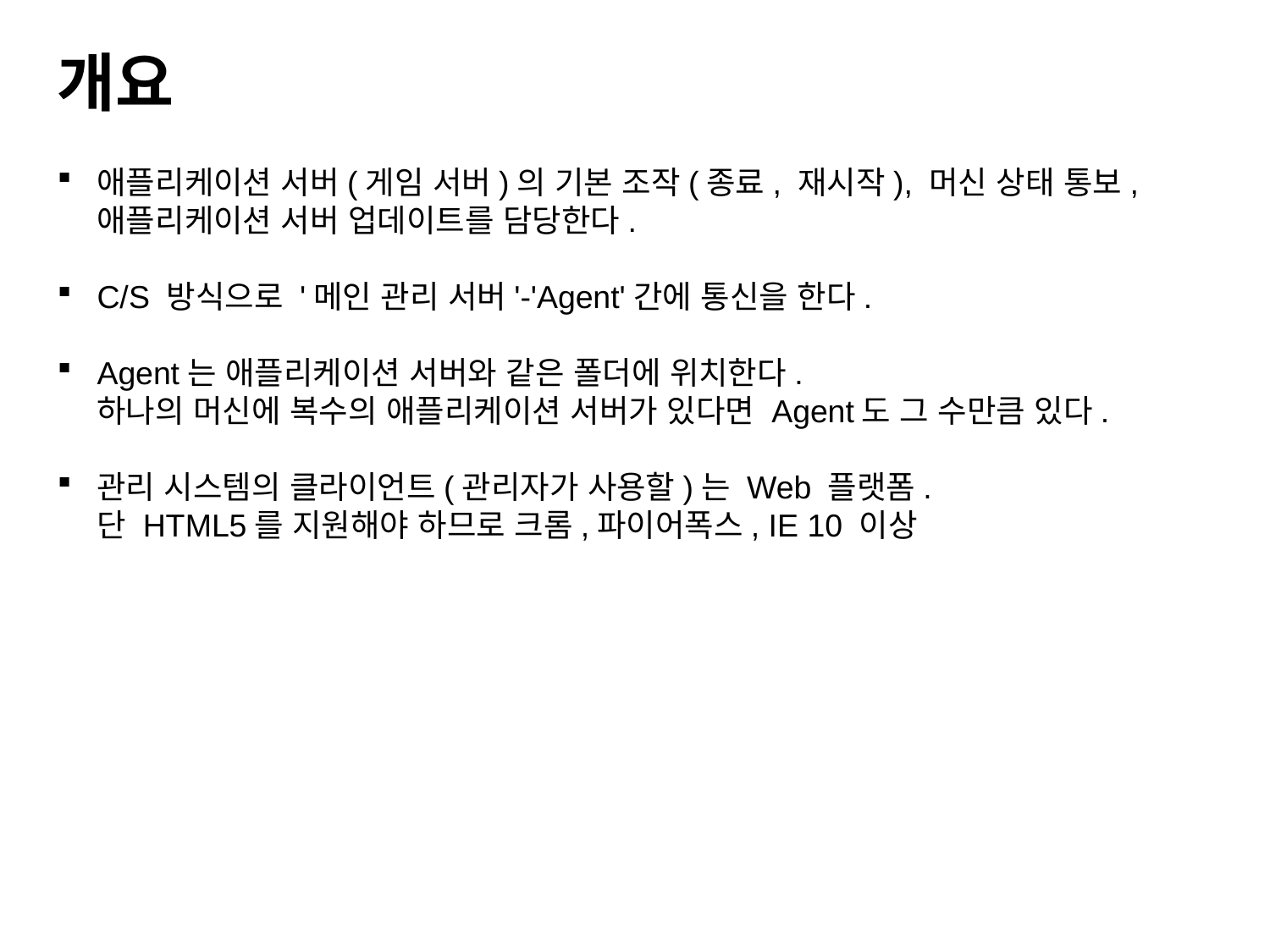

개요
애플리케이션 서버(게임 서버)의 기본 조작(종료, 재시작), 머신 상태 통보, 애플리케이션 서버 업데이트를 담당한다.
C/S 방식으로 '메인 관리 서버'-'Agent'간에 통신을 한다.
Agent는 애플리케이션 서버와 같은 폴더에 위치한다.
하나의 머신에 복수의 애플리케이션 서버가 있다면 Agent도 그 수만큼 있다.
관리 시스템의 클라이언트(관리자가 사용할)는 Web 플랫폼.
단 HTML5를 지원해야 하므로 크롬,파이어폭스, IE 10 이상